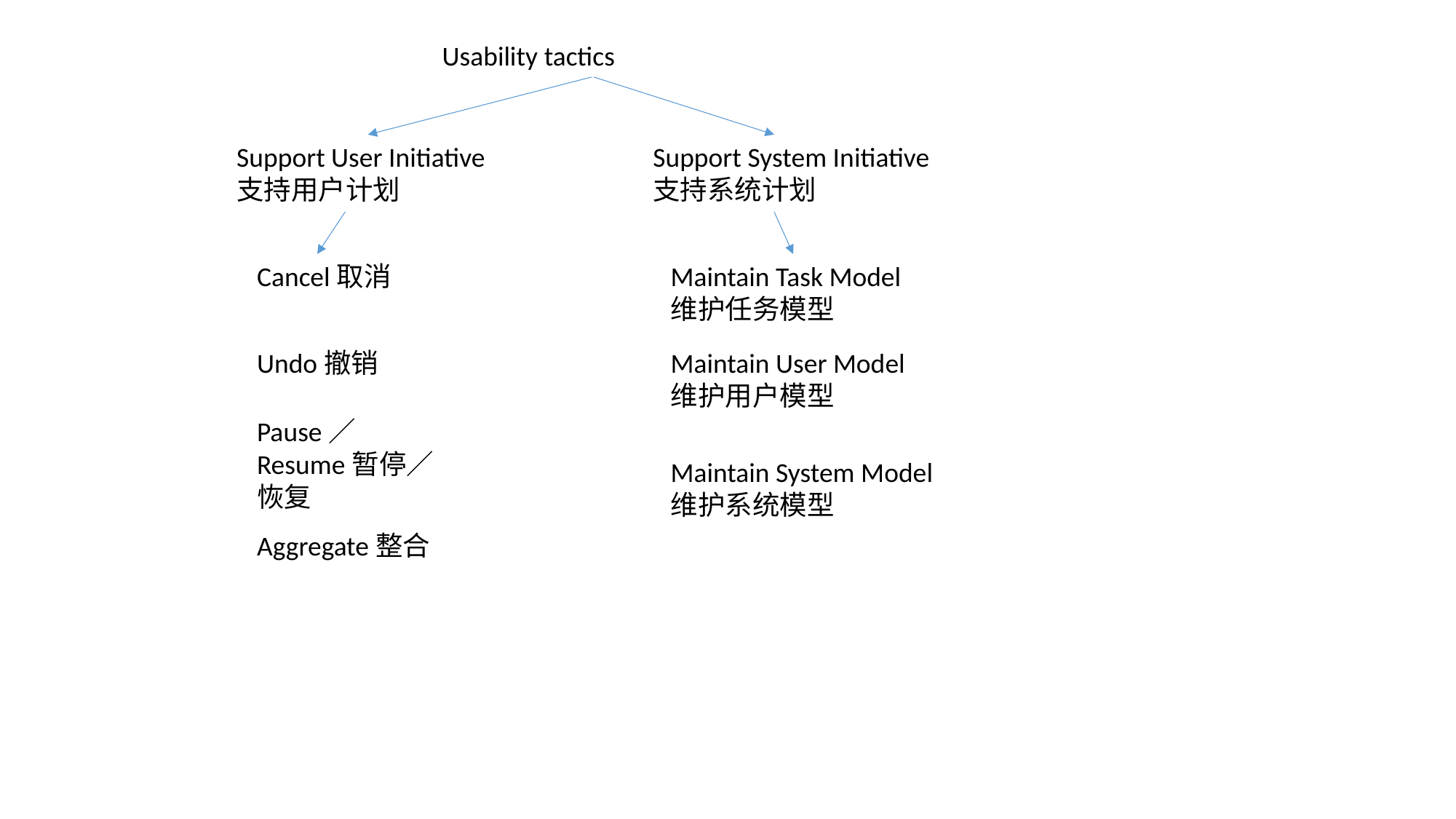

Usability tactics
Support User Initiative支持用户计划
Support System Initiative支持系统计划
Cancel取消
Maintain Task Model维护任务模型
Undo撤销
Maintain User Model维护用户模型
Pause／Resume暂停／恢复
Maintain System Model维护系统模型
Aggregate整合